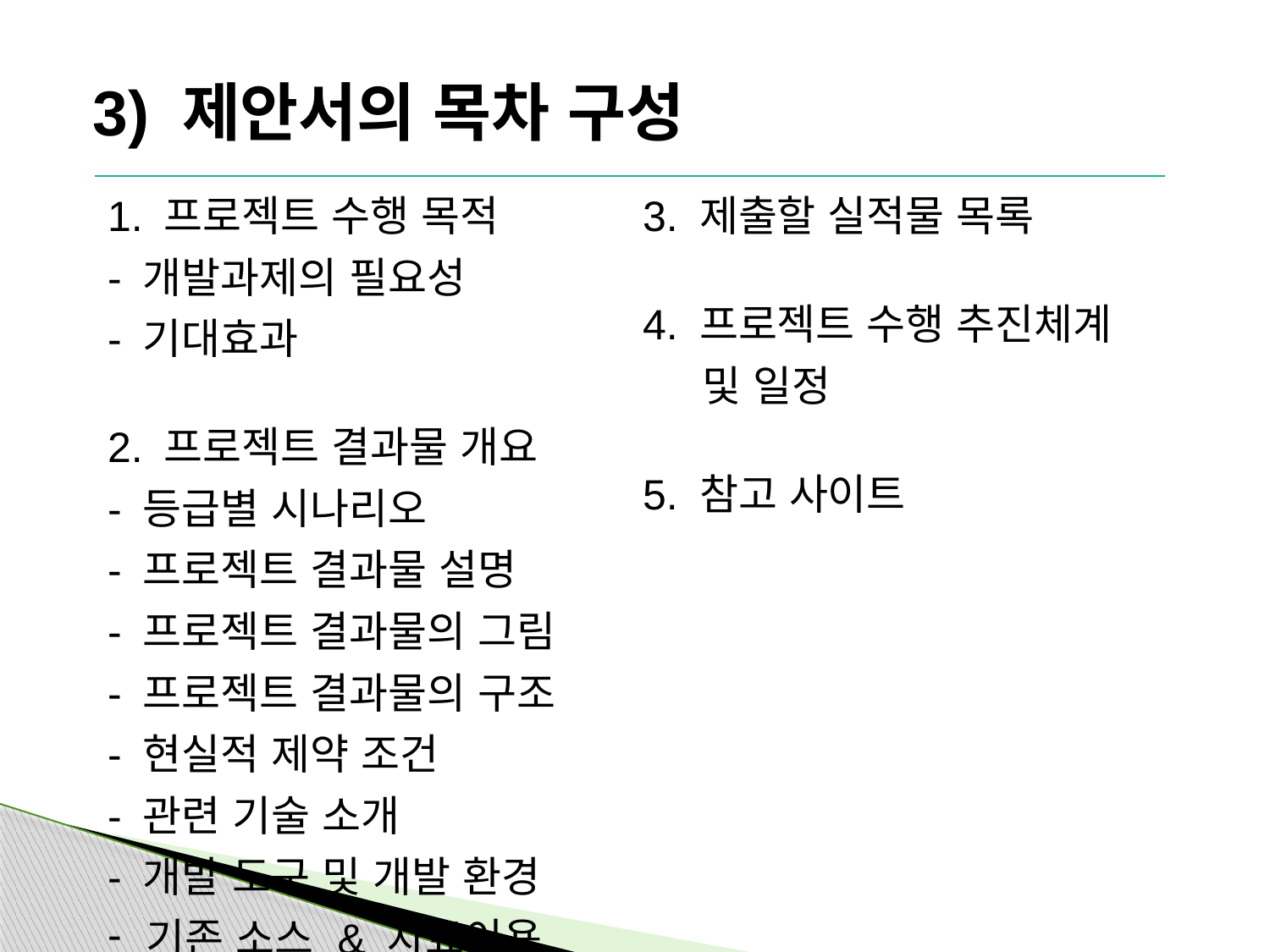

#
3) 제안서의 목차 구성

| 1. 프로젝트 수행 목적 - 개발과제의 필요성 - 기대효과 2. 프로젝트 결과물 개요 - 등급별 시나리오 - 프로젝트 결과물 설명 - 프로젝트 결과물의 그림 - 프로젝트 결과물의 구조 - 현실적 제약 조건 - 관련 기술 소개 - 개발 도구 및 개발 환경 기존 소스 & 자료이용 | 3. 제출할 실적물 목록 4. 프로젝트 수행 추진체계 및 일정 5. 참고 사이트 |
| --- | --- |